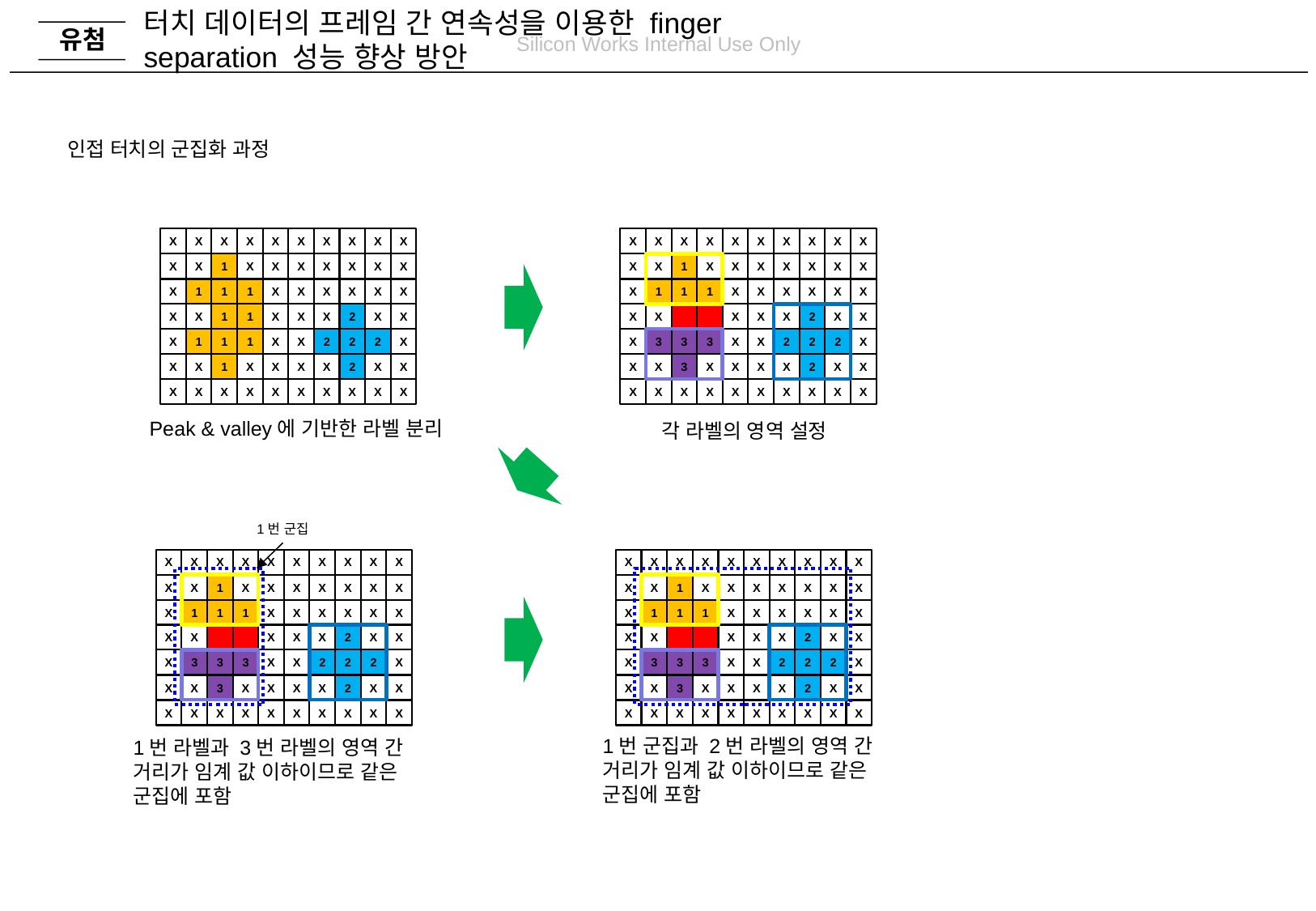

# 터치 데이터의 프레임 간 연속성을 이용한 finger separation 성능 향상 방안
인접 터치의 군집화 과정
X
X
X
X
X
X
X
X
X
X
X
X
1
X
X
X
X
X
X
X
X
1
1
1
X
X
X
X
X
X
X
X
1
1
X
X
X
2
X
X
X
1
1
1
X
X
2
2
2
X
X
X
1
X
X
X
X
2
X
X
X
X
X
X
X
X
X
X
X
X
 Peak & valley에 기반한 라벨 분리
X
X
X
X
X
X
X
X
X
X
X
X
1
X
X
X
X
X
X
X
X
1
1
1
X
X
X
X
X
X
X
X

X
X
X
2
X
X
X
3
3
3
X
X
2
2
2
X
X
X
3
X
X
X
X
2
X
X
X
X
X
X
X
X
X
X
X
X

각 라벨의 영역 설정

1번 군집
X
X
X
X
X
X
X
X
X
X
X
X
1
X
X
X
X
X
X
X
X
1
1
1
X
X
X
X
X
X
X
X

X
X
X
2
X
X
X
3
3
3
X
X
2
2
2
X
X
X
3
X
X
X
X
2
X
X
X
X
X
X
X
X
X
X
X
X

1번 라벨과 3번 라벨의 영역 간 거리가 임계 값 이하이므로 같은 군집에 포함
X
X
X
X
X
X
X
X
X
X
X
X
1
X
X
X
X
X
X
X
X
1
1
1
X
X
X
X
X
X
X
X

X
X
X
2
X
X
X
3
3
3
X
X
2
2
2
X
X
X
3
X
X
X
X
2
X
X
X
X
X
X
X
X
X
X
X
X

1번 군집과 2번 라벨의 영역 간 거리가 임계 값 이하이므로 같은 군집에 포함